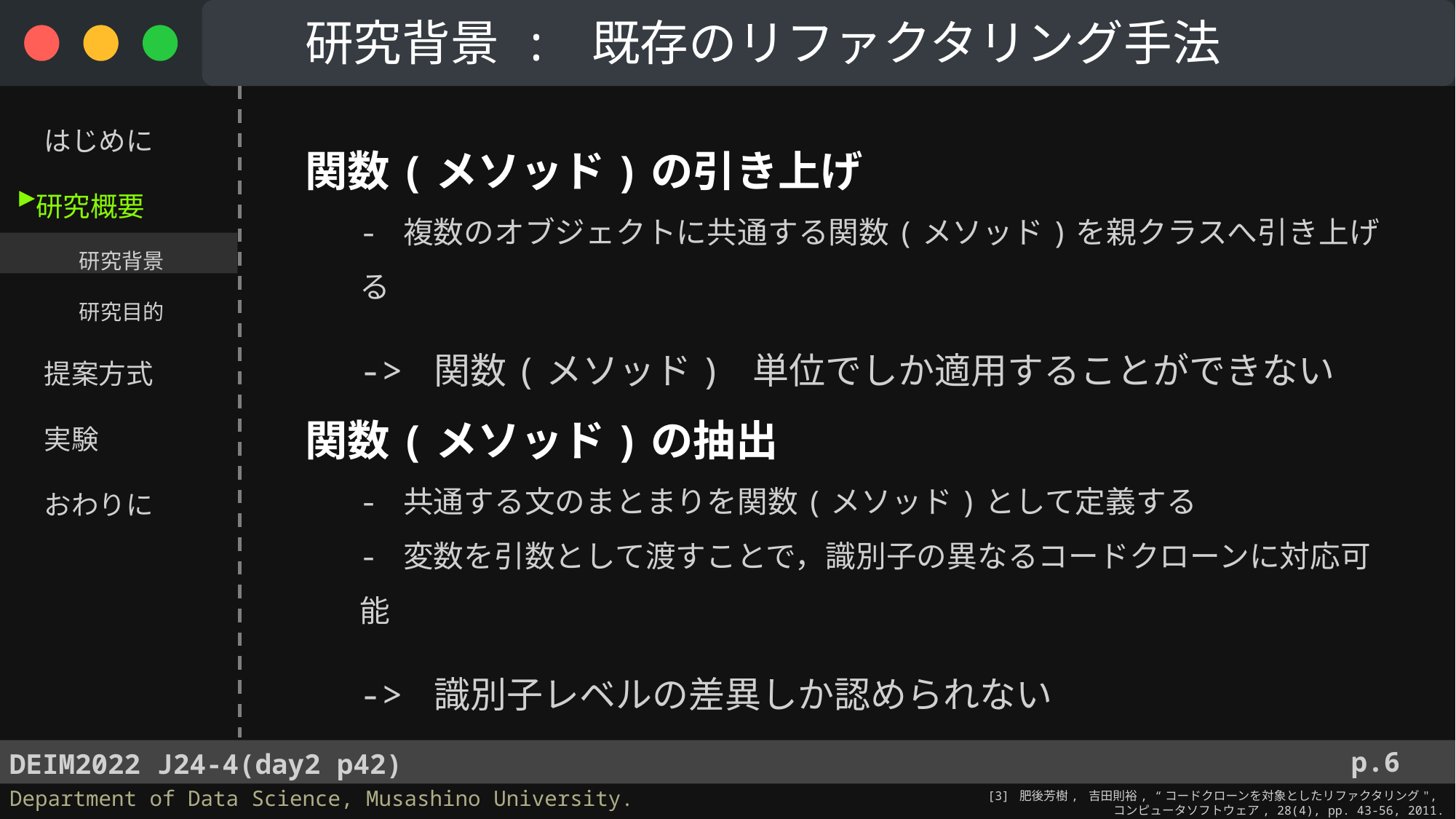

研究背景 : 既存のリファクタリング手法
　 はじめに
   研究概要
　　　 研究背景
　　　 研究目的
　 提案方式
　 実験
　 おわりに

関数(メソッド)の引き上げ
- 複数のオブジェクトに共通する関数(メソッド)を親クラスへ引き上げる
-> 関数(メソッド) 単位でしか適用することができない
▶︎

関数(メソッド)の抽出
- 共通する文のまとまりを関数(メソッド)として定義する
- 変数を引数として渡すことで，識別子の異なるコードクローンに対応可能
-> 識別子レベルの差異しか認められない
p.6
[3] 肥後芳樹, 吉田則裕, “コードクローンを対象としたリファクタリング",
コンピュータソフトウェア, 28(4), pp. 43-56, 2011.